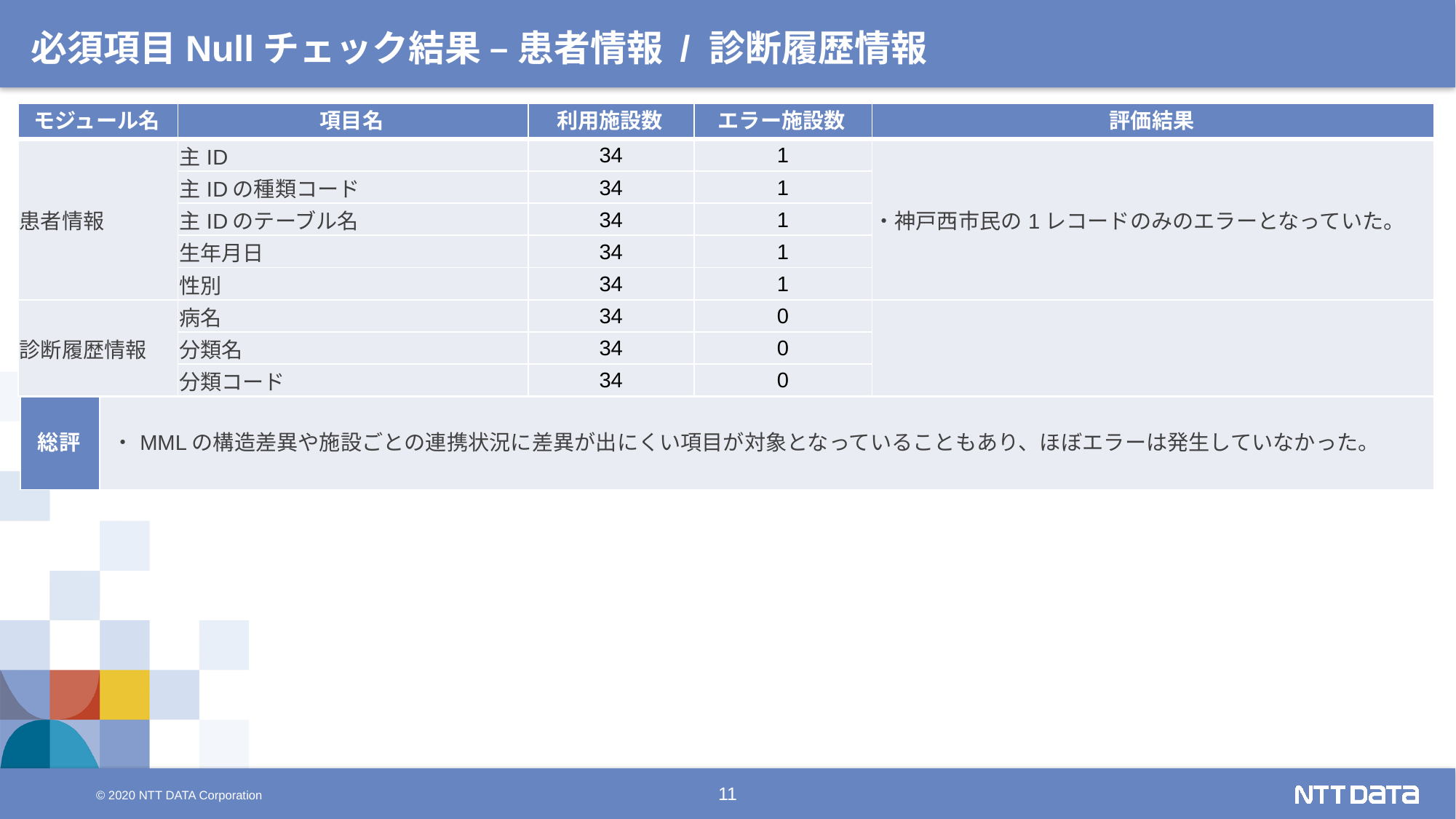

# 必須項目Nullチェック結果 – 患者情報 / 診断履歴情報
| モジュール名 | 項目名 | 利用施設数 | エラー施設数 | 評価結果 |
| --- | --- | --- | --- | --- |
| 患者情報 | 主ID | 34 | 1 | ・神戸西市民の1レコードのみのエラーとなっていた。 |
|  | 主IDの種類コード | 34 | 1 |  |
|  | 主IDのテーブル名 | 34 | 1 |  |
|  | 生年月日 | 34 | 1 |  |
|  | 性別 | 34 | 1 |  |
| 診断履歴情報 | 病名 | 34 | 0 |  |
|  | 分類名 | 34 | 0 |  |
|  | 分類コード | 34 | 0 |  |
| 総評 | ・MMLの構造差異や施設ごとの連携状況に差異が出にくい項目が対象となっていることもあり、ほぼエラーは発生していなかった。 |
| --- | --- |